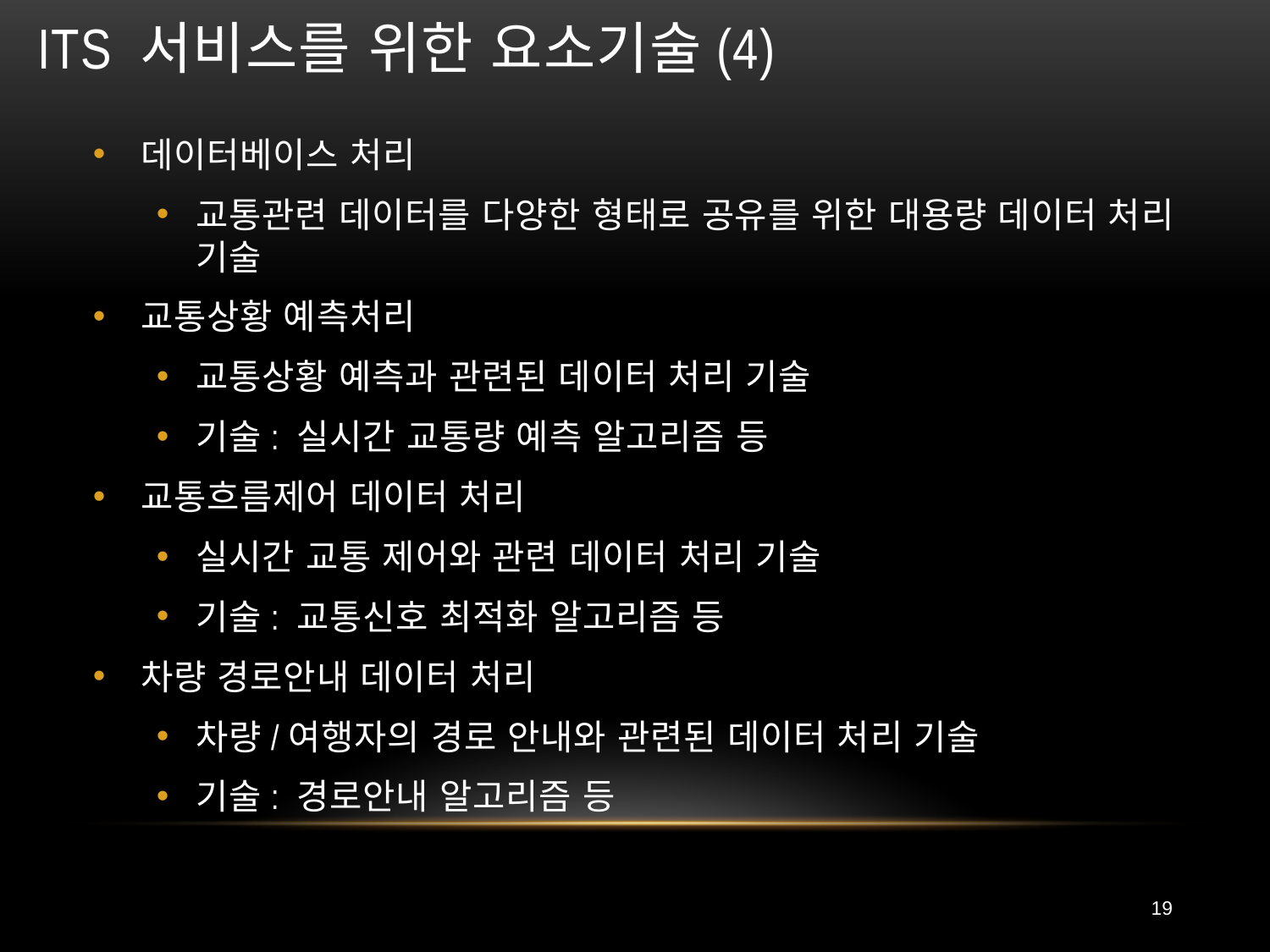

# ITS 서비스를 위한 요소기술(4)
데이터베이스 처리
교통관련 데이터를 다양한 형태로 공유를 위한 대용량 데이터 처리 기술
교통상황 예측처리
교통상황 예측과 관련된 데이터 처리 기술
기술: 실시간 교통량 예측 알고리즘 등
교통흐름제어 데이터 처리
실시간 교통 제어와 관련 데이터 처리 기술
기술: 교통신호 최적화 알고리즘 등
차량 경로안내 데이터 처리
차량/여행자의 경로 안내와 관련된 데이터 처리 기술
기술: 경로안내 알고리즘 등

19